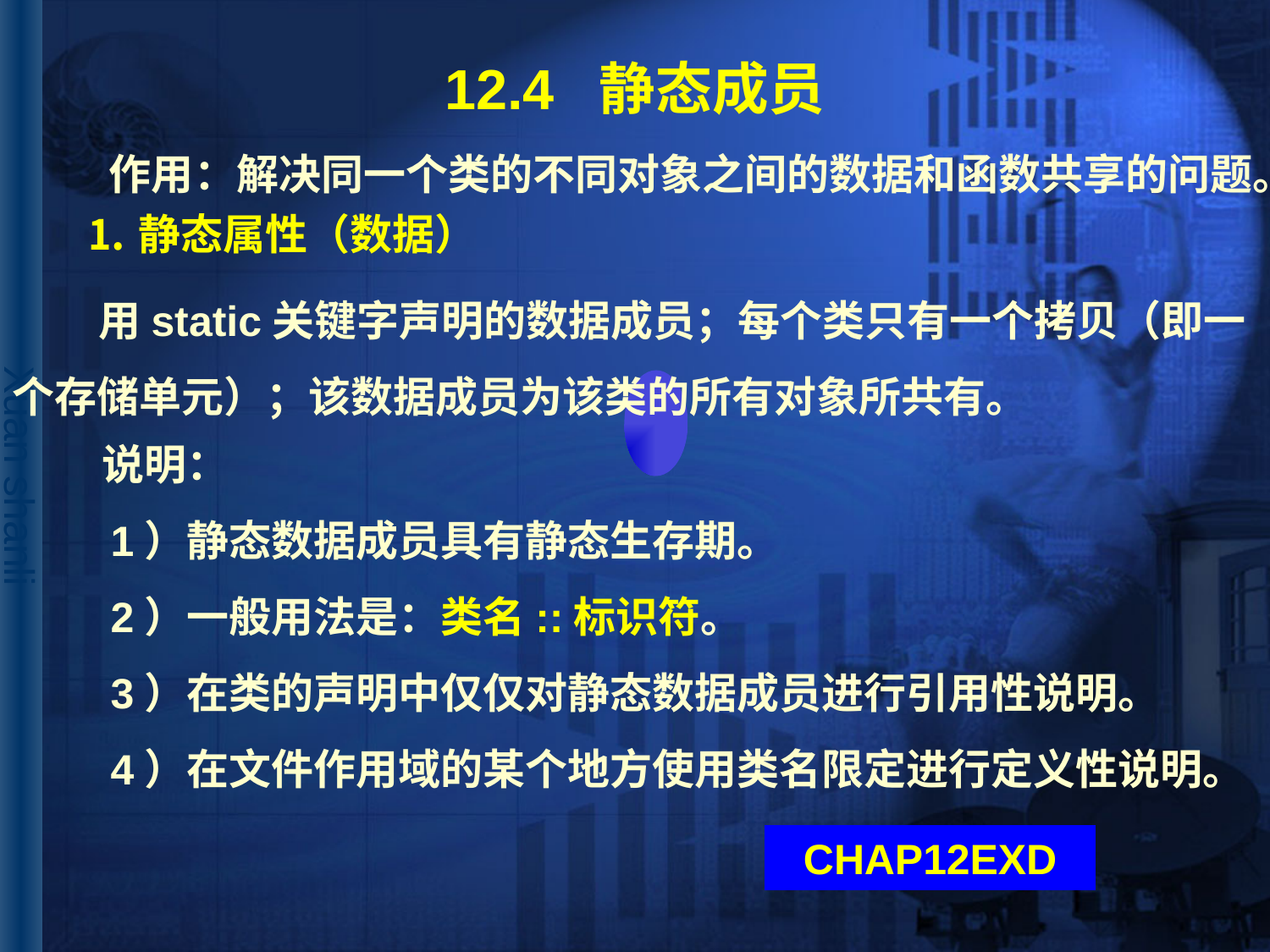

# 12.4  静态成员
        作用：解决同一个类的不同对象之间的数据和函数共享的问题。
        ⒈静态属性（数据）
        用static关键字声明的数据成员；每个类只有一个拷贝（即一
个存储单元）；该数据成员为该类的所有对象所共有。
        说明：
        1）静态数据成员具有静态生存期。
        2）一般用法是：类名::标识符。
        3）在类的声明中仅仅对静态数据成员进行引用性说明。
        4）在文件作用域的某个地方使用类名限定进行定义性说明。
CHAP12EXD